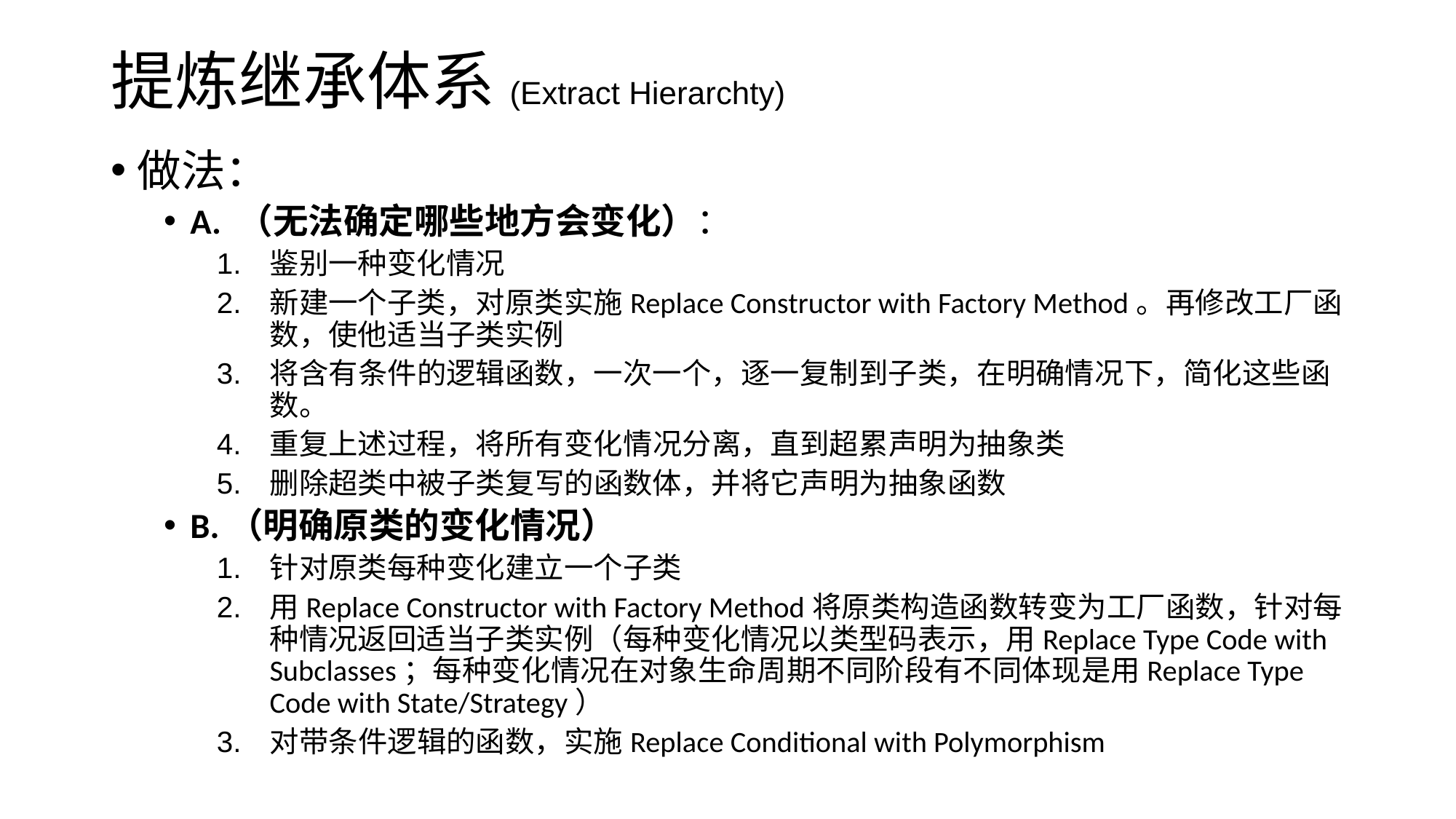

# 提炼继承体系(Extract Hierarchty)
做法：
A. （无法确定哪些地方会变化）：
鉴别一种变化情况
新建一个子类，对原类实施Replace Constructor with Factory Method。再修改工厂函数，使他适当子类实例
将含有条件的逻辑函数，一次一个，逐一复制到子类，在明确情况下，简化这些函数。
重复上述过程，将所有变化情况分离，直到超累声明为抽象类
删除超类中被子类复写的函数体，并将它声明为抽象函数
B.（明确原类的变化情况）
针对原类每种变化建立一个子类
用Replace Constructor with Factory Method将原类构造函数转变为工厂函数，针对每种情况返回适当子类实例（每种变化情况以类型码表示，用Replace Type Code with Subclasses；每种变化情况在对象生命周期不同阶段有不同体现是用Replace Type Code with State/Strategy）
对带条件逻辑的函数，实施Replace Conditional with Polymorphism